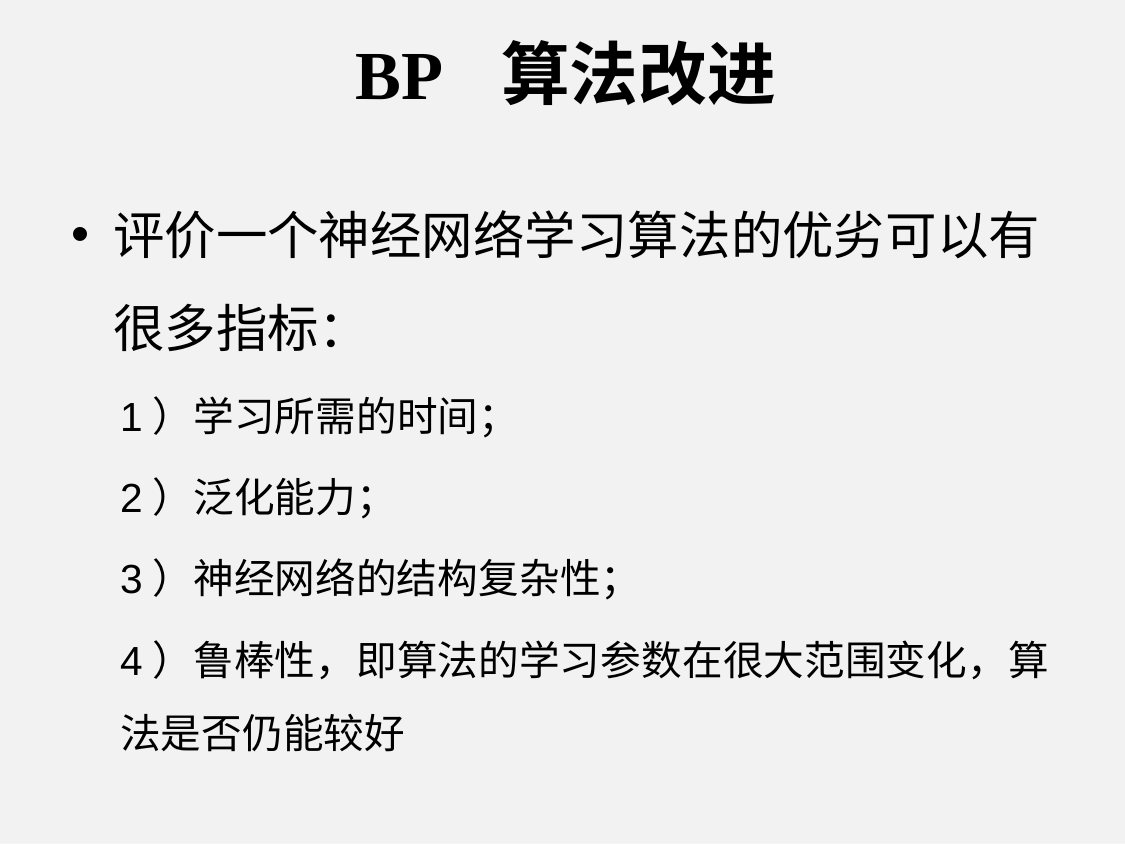

# BP 算法改进
评价一个神经网络学习算法的优劣可以有很多指标：
1）学习所需的时间；
2）泛化能力；
3）神经网络的结构复杂性；
4）鲁棒性，即算法的学习参数在很大范围变化，算法是否仍能较好